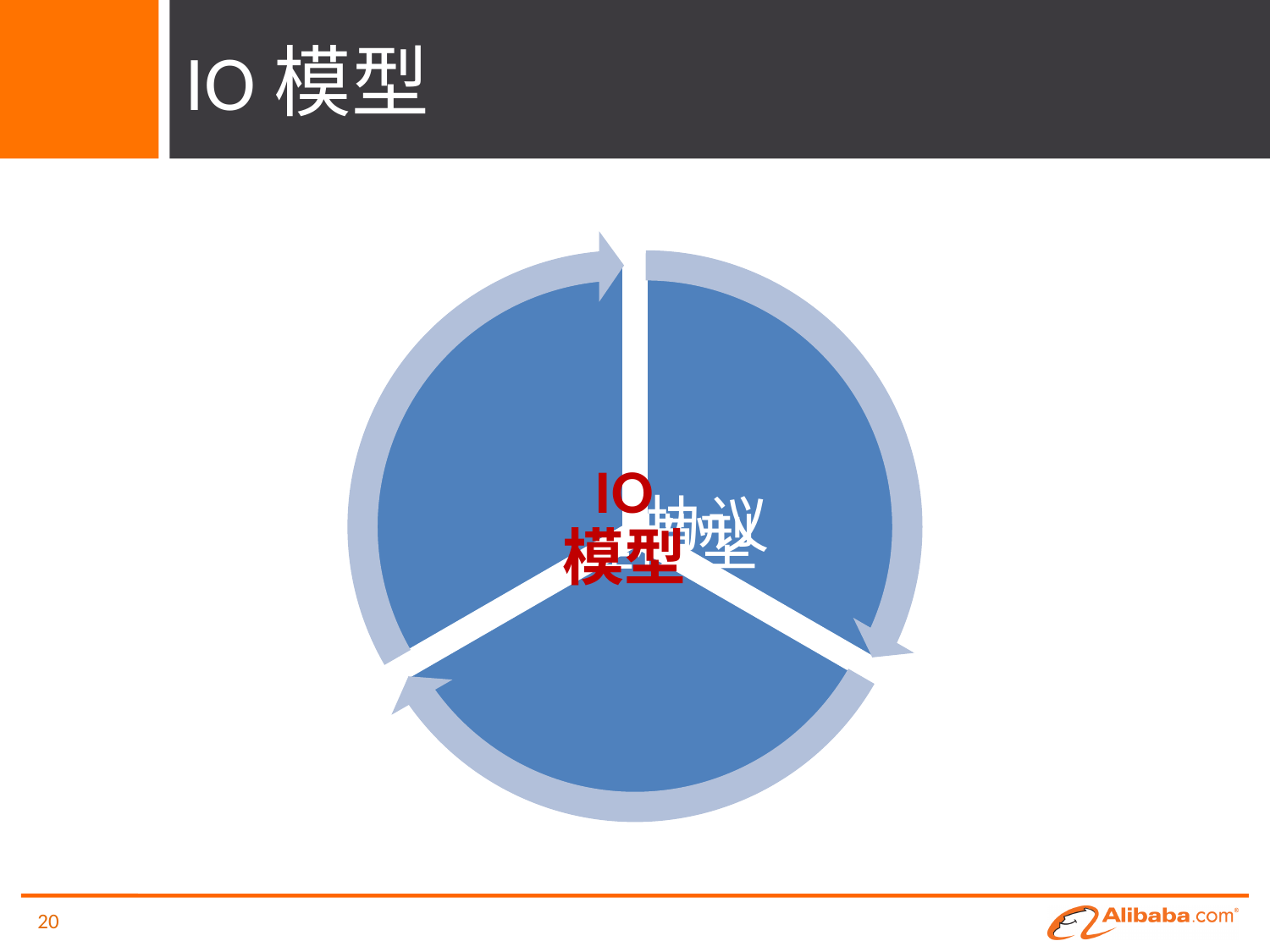

# IO模型
数据协议
线程模型
IO
模型
20